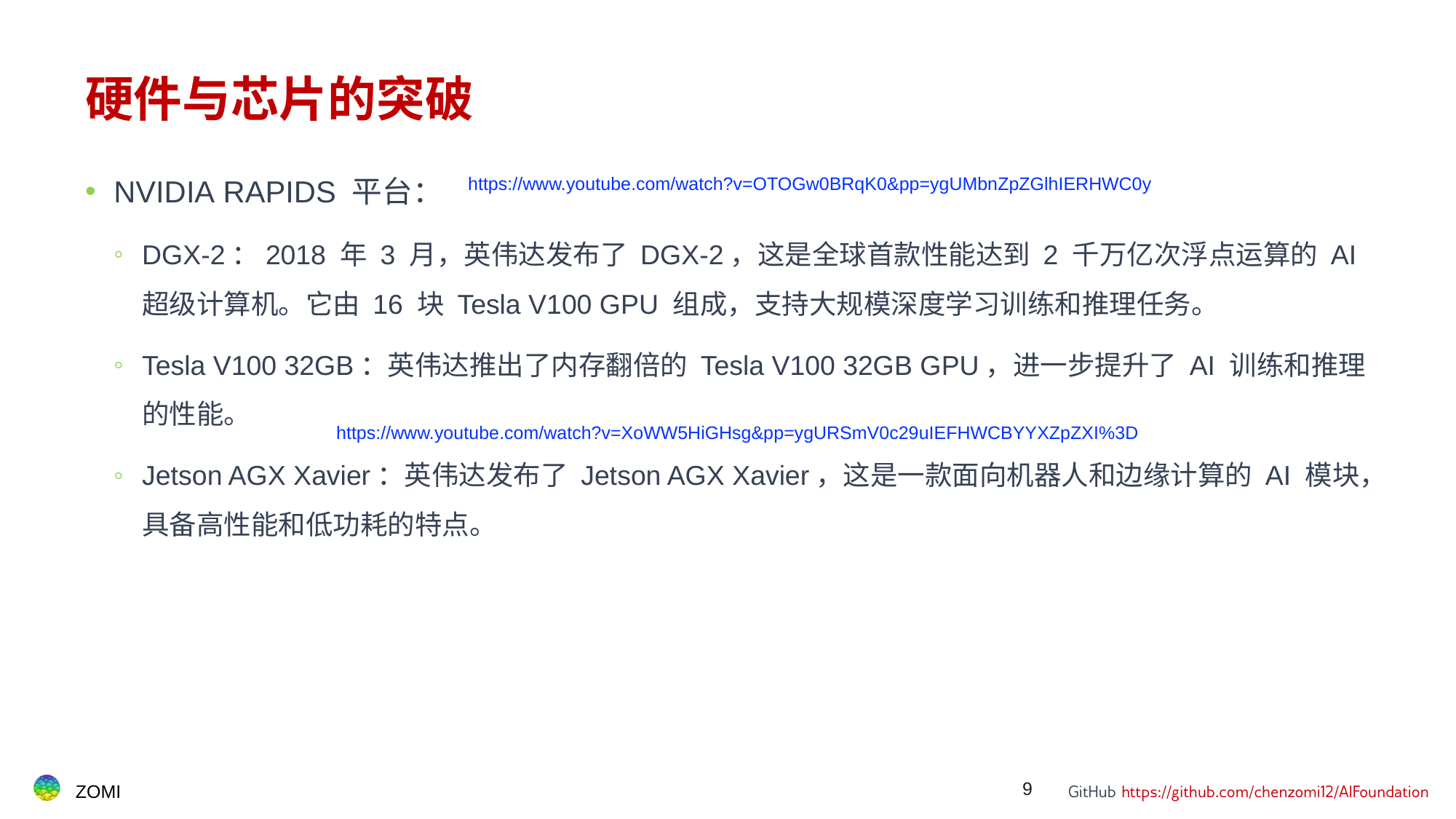

# 硬件与芯片的突破
NVIDIA RAPIDS 平台：
DGX-2：2018 年 3 月，英伟达发布了 DGX-2，这是全球首款性能达到 2 千万亿次浮点运算的 AI 超级计算机。它由 16 块 Tesla V100 GPU 组成，支持大规模深度学习训练和推理任务。
Tesla V100 32GB：英伟达推出了内存翻倍的 Tesla V100 32GB GPU，进一步提升了 AI 训练和推理的性能。
Jetson AGX Xavier：英伟达发布了 Jetson AGX Xavier，这是一款面向机器人和边缘计算的 AI 模块，具备高性能和低功耗的特点。
https://www.youtube.com/watch?v=OTOGw0BRqK0&pp=ygUMbnZpZGlhIERHWC0y
https://www.youtube.com/watch?v=XoWW5HiGHsg&pp=ygURSmV0c29uIEFHWCBYYXZpZXI%3D